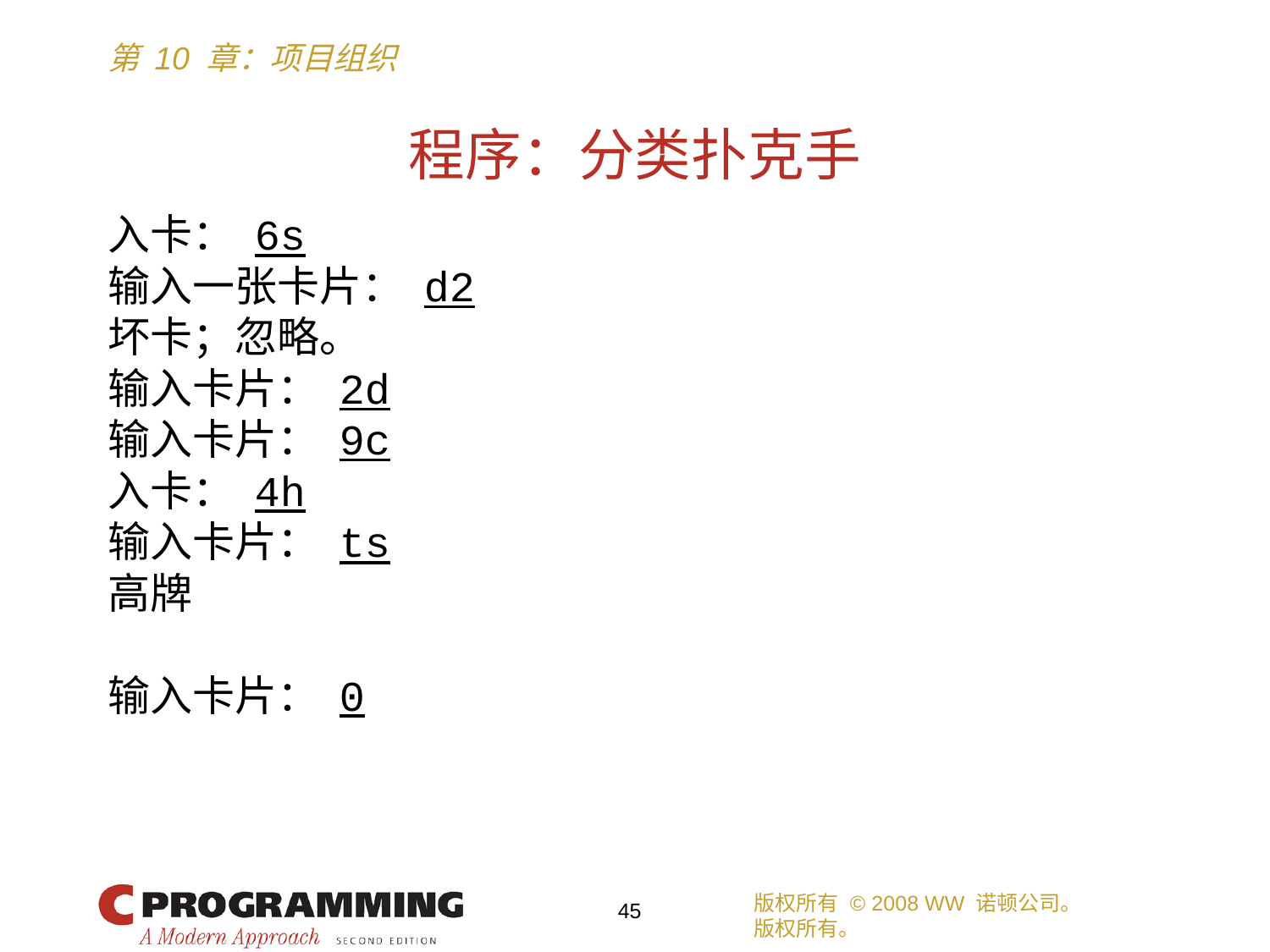

# 程序：分类扑克手
入卡： 6s
输入一张卡片： d2
坏卡；忽略。
输入卡片： 2d
输入卡片： 9c
入卡： 4h
输入卡片： ts
高牌

输入卡片： 0
版权所有 © 2008 WW 诺顿公司。
版权所有。
45